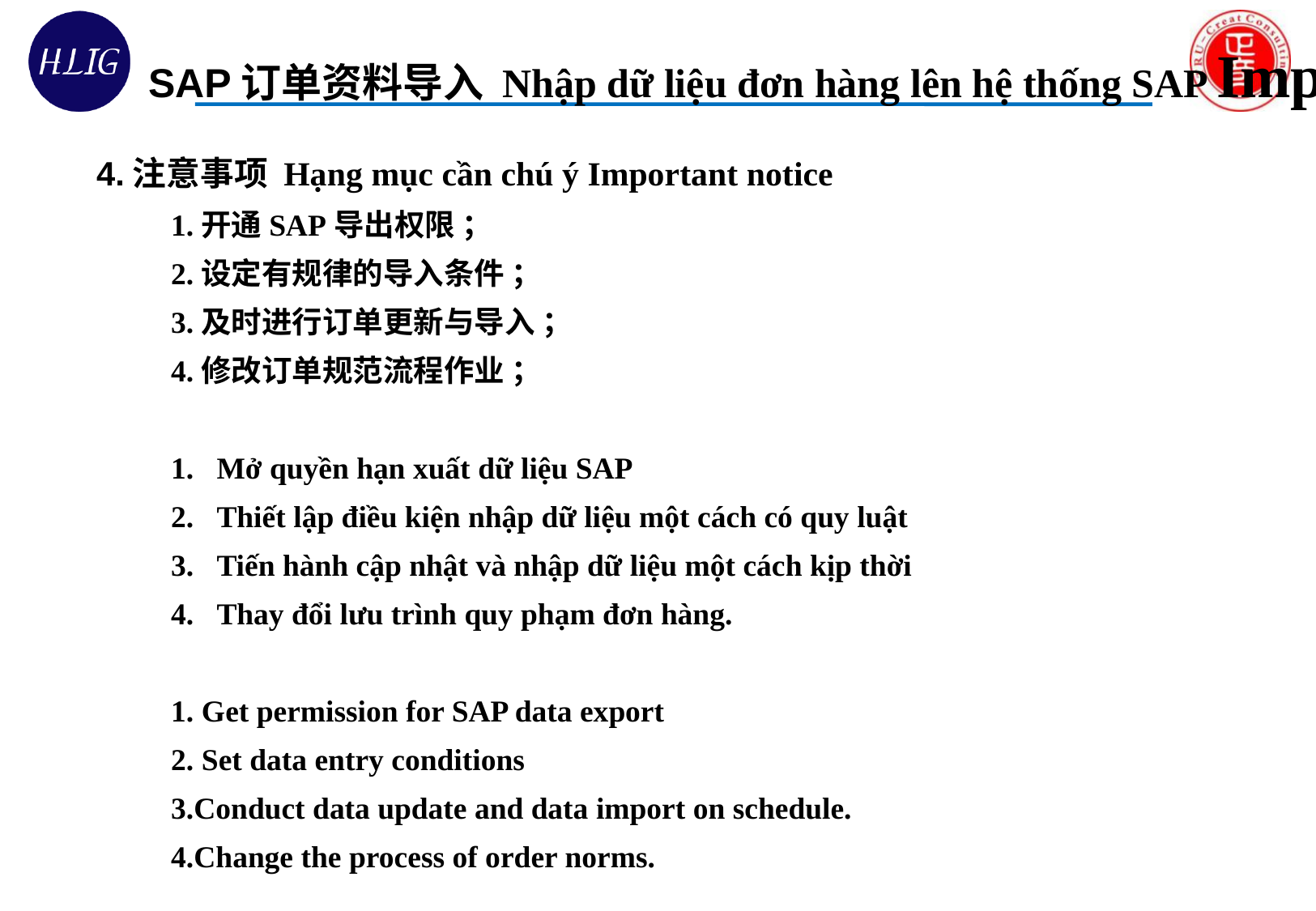

SAP订单资料导入 Nhập dữ liệu đơn hàng lên hệ thống SAP Import order data into SAP system
4.注意事项 Hạng mục cần chú ý Important notice
1.开通SAP导出权限 ；
2.设定有规律的导入条件 ；
3.及时进行订单更新与导入 ；
4.修改订单规范流程作业 ；

Mở quyền hạn xuất dữ liệu SAP
Thiết lập điều kiện nhập dữ liệu một cách có quy luật
Tiến hành cập nhật và nhập dữ liệu một cách kịp thời
Thay đổi lưu trình quy phạm đơn hàng.

1. Get permission for SAP data export
2. Set data entry conditions
3.Conduct data update and data import on schedule.
4.Change the process of order norms.